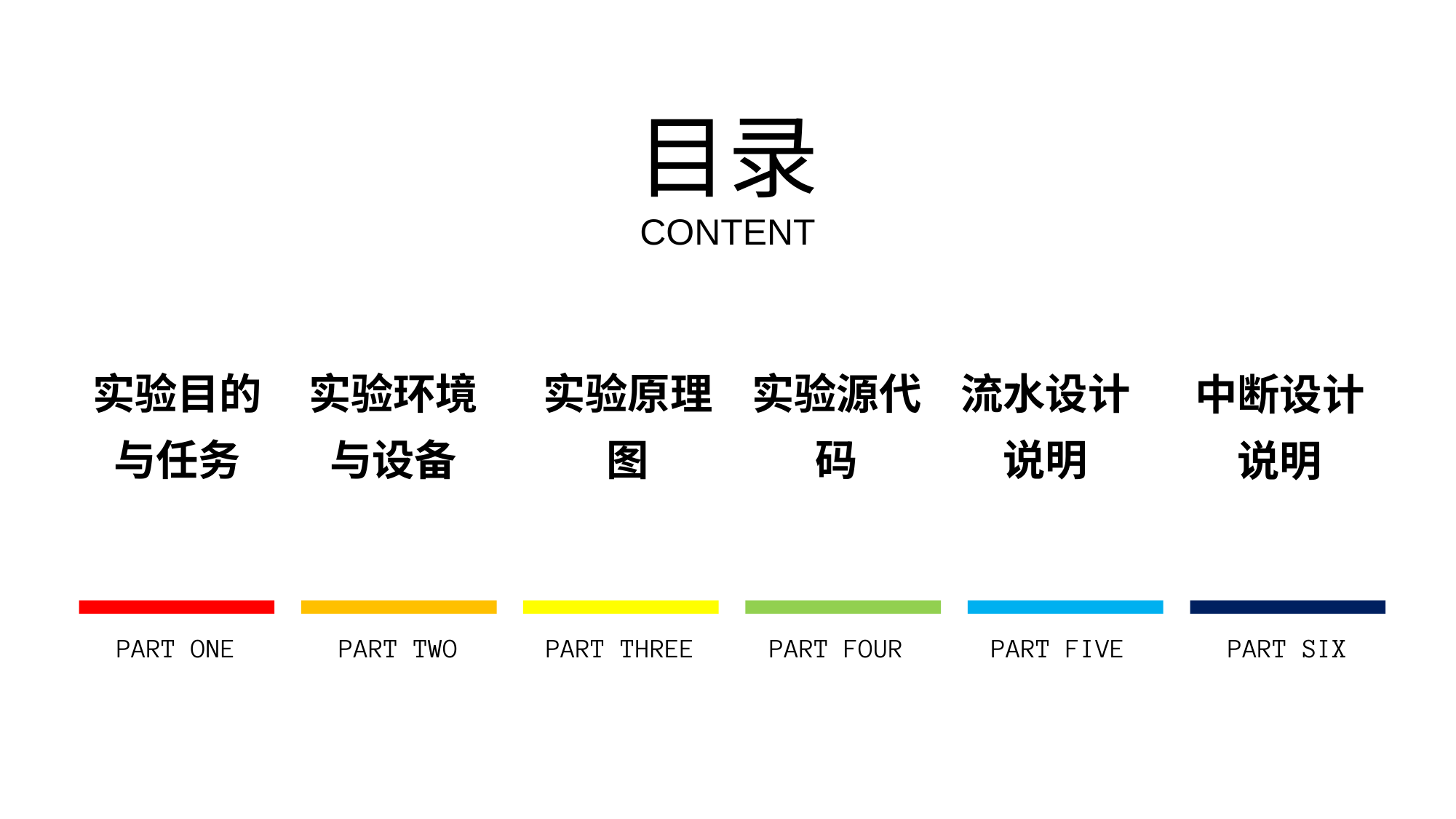

目录
CONTENT
流水设计说明
实验源代码
实验目的与任务
实验环境与设备
实验原理图
中断设计说明

PART ONE
PART TWO
PART THREE
PART FOUR
PART FIVE
PART SIX